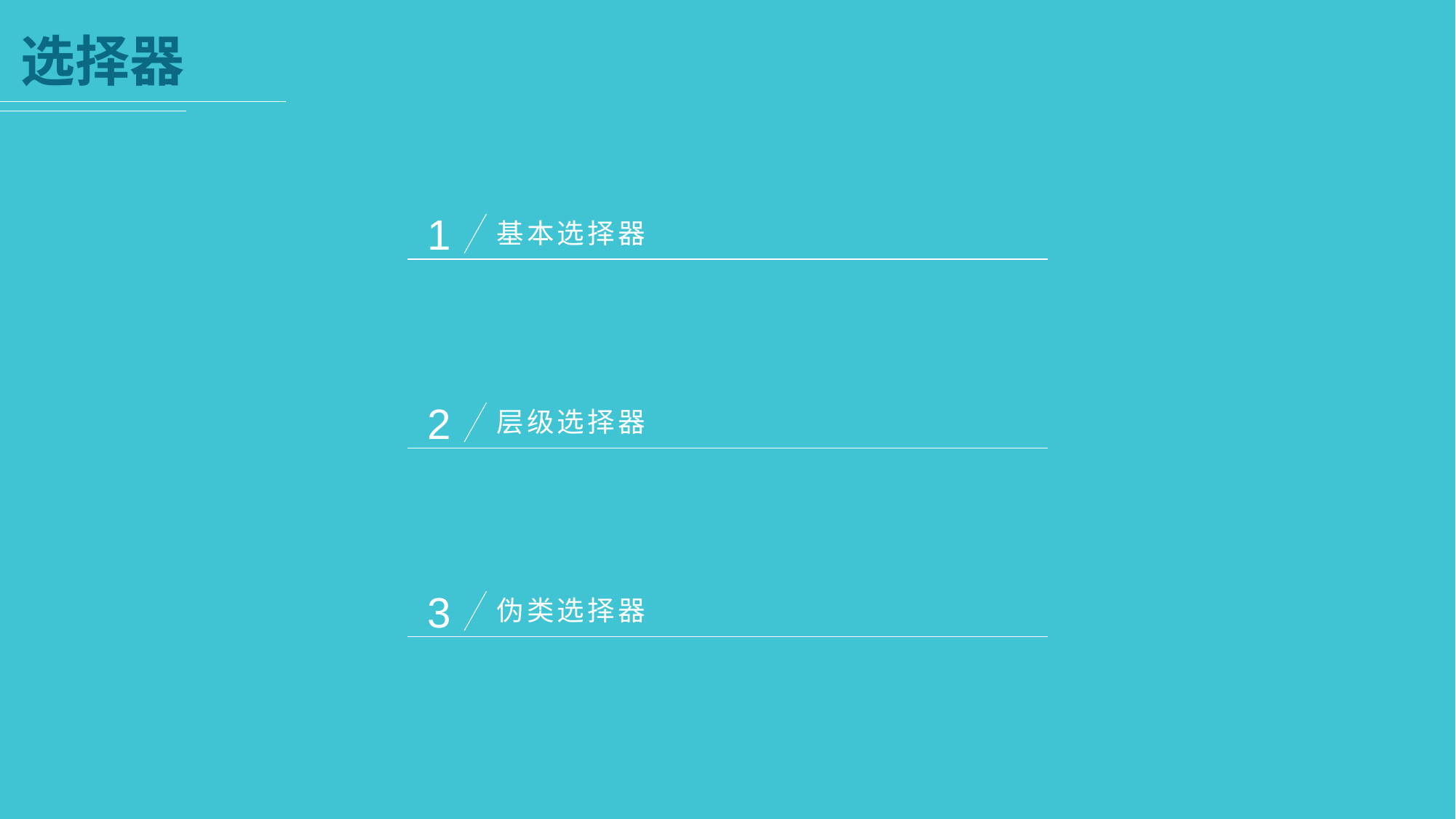

选择器
1
基本选择器
2
层级选择器
3
伪类选择器